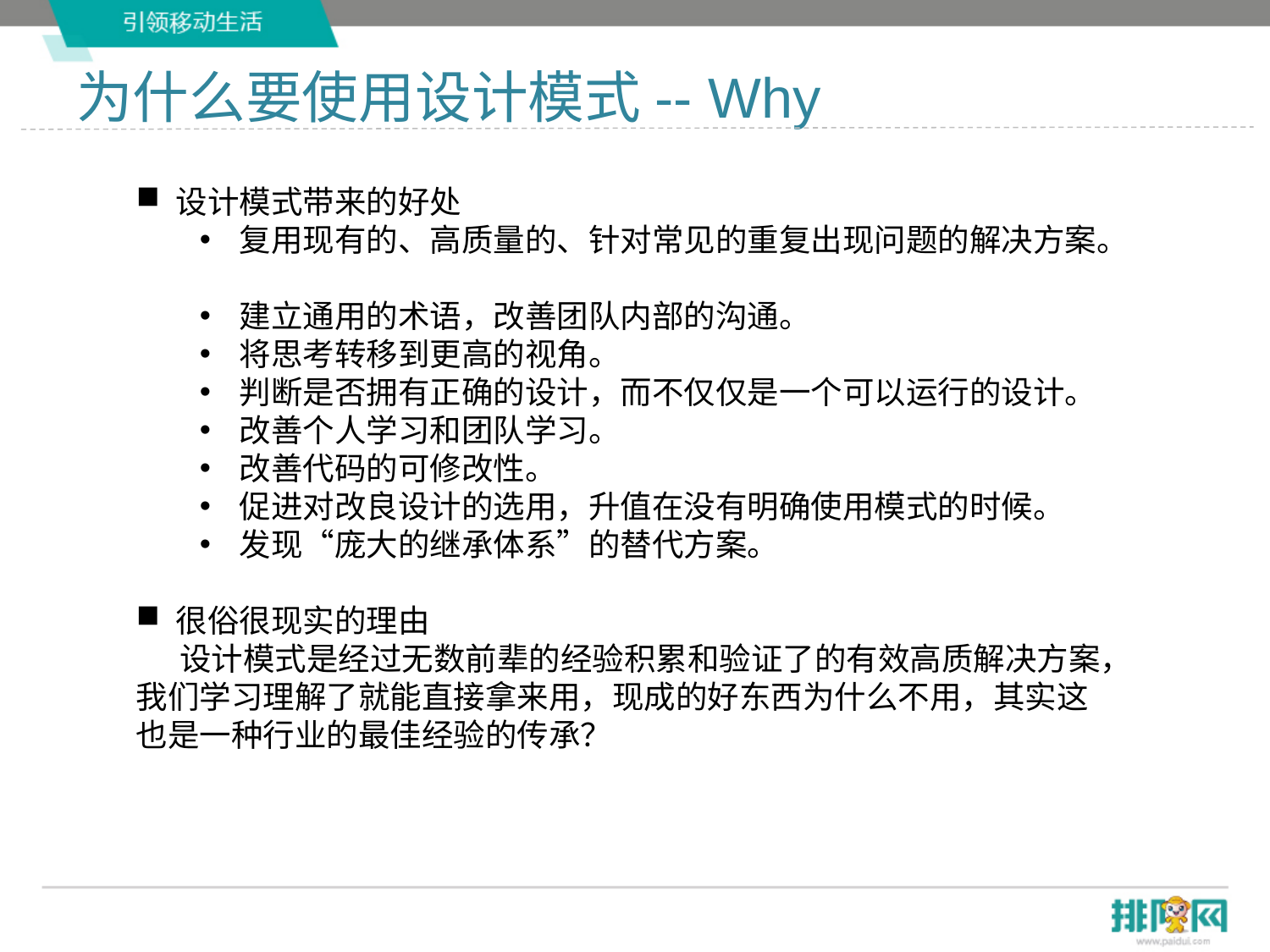

# 为什么要使用设计模式-- Why

设计模式带来的好处
复用现有的、高质量的、针对常见的重复出现问题的解决方案。
建立通用的术语，改善团队内部的沟通。
将思考转移到更高的视角。
判断是否拥有正确的设计，而不仅仅是一个可以运行的设计。
改善个人学习和团队学习。
改善代码的可修改性。
促进对改良设计的选用，升值在没有明确使用模式的时候。
发现“庞大的继承体系”的替代方案。

很俗很现实的理由
     设计模式是经过无数前辈的经验积累和验证了的有效高质解决方案，我们学习理解了就能直接拿来用，现成的好东西为什么不用，其实这也是一种行业的最佳经验的传承？